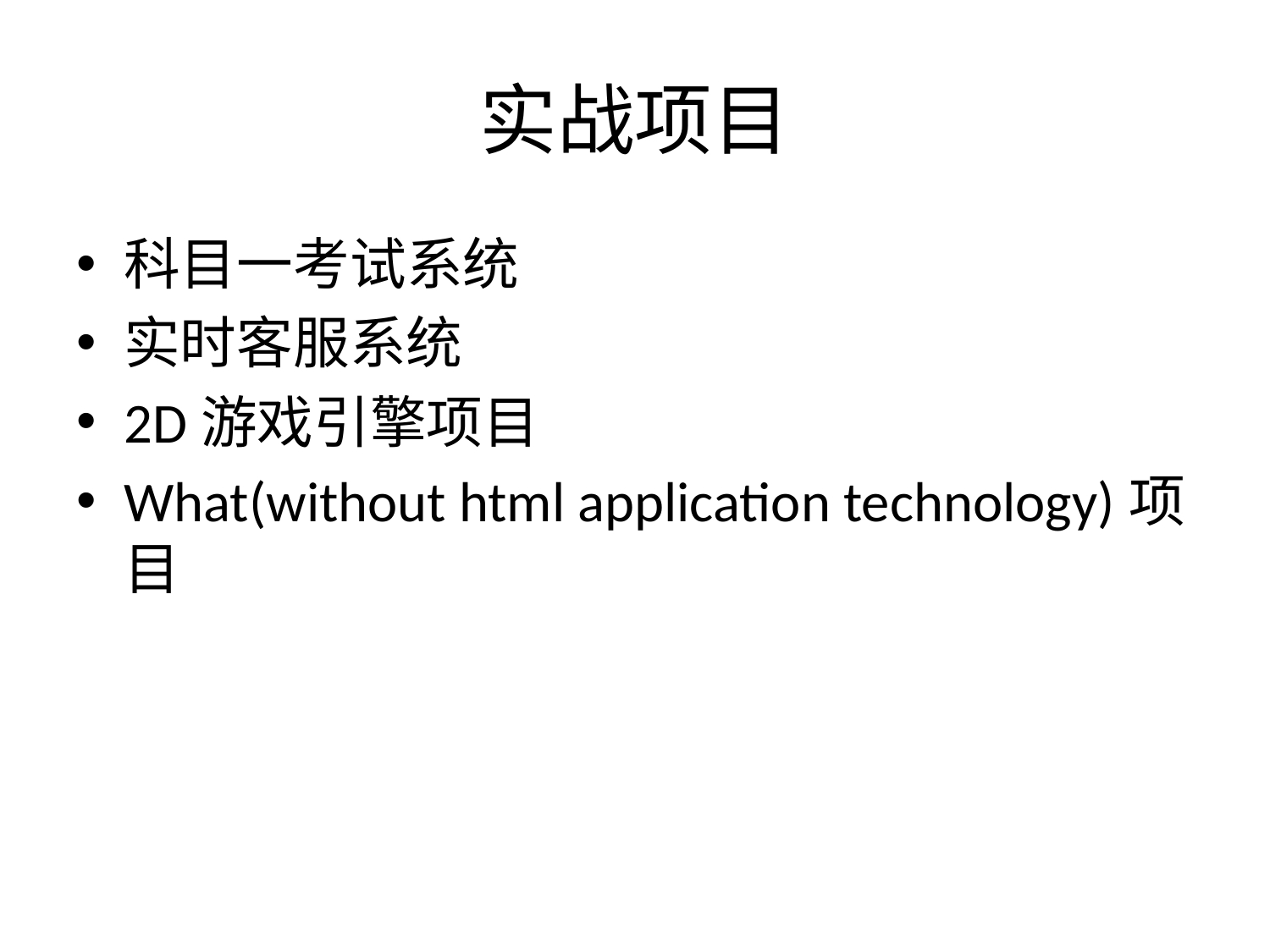

# 实战项目
科目一考试系统
实时客服系统
2D游戏引擎项目
What(without html application technology)项目